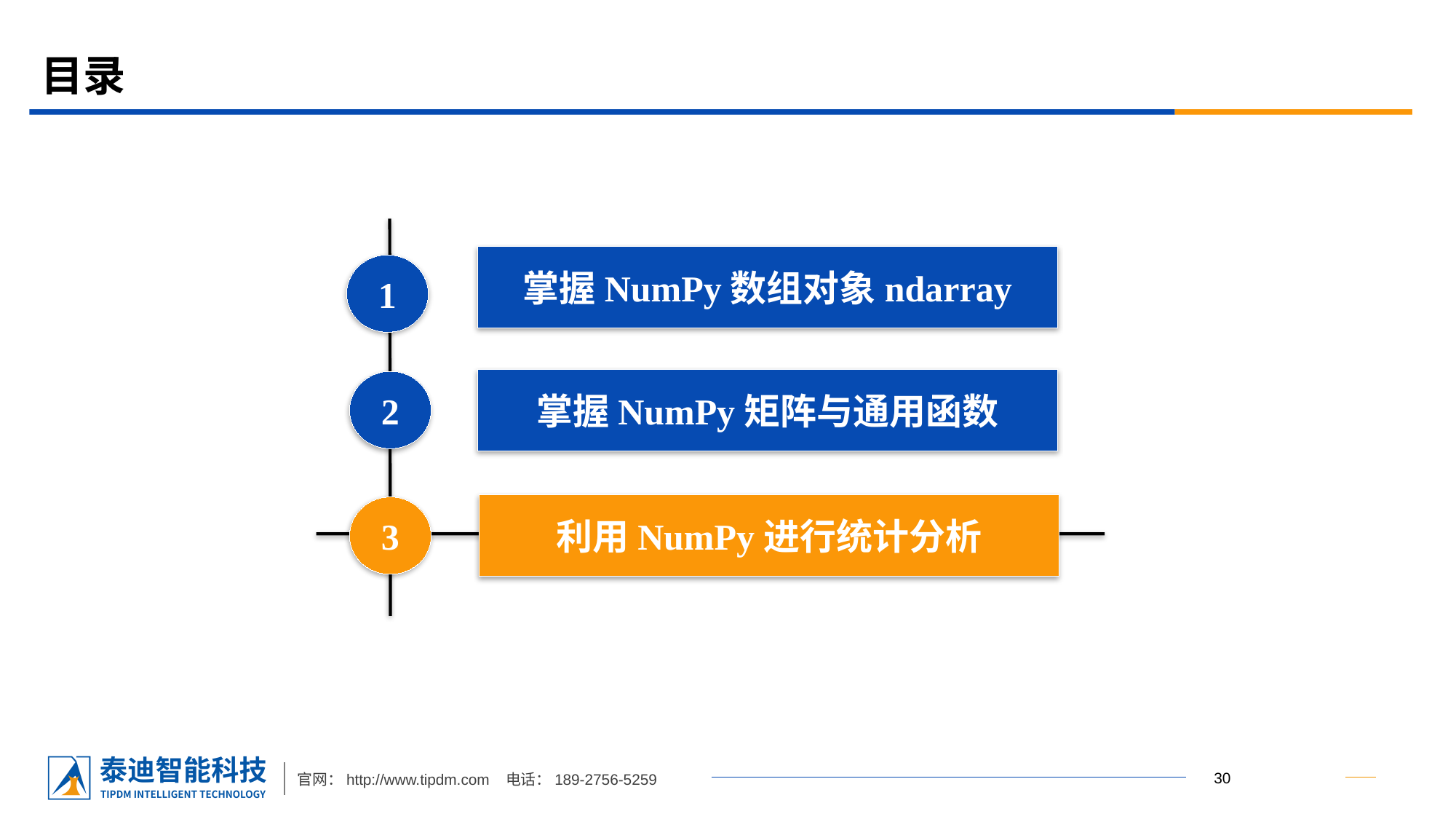

# 目录
掌握NumPy数组对象ndarray
1
掌握NumPy矩阵与通用函数
2
利用NumPy进行统计分析
3